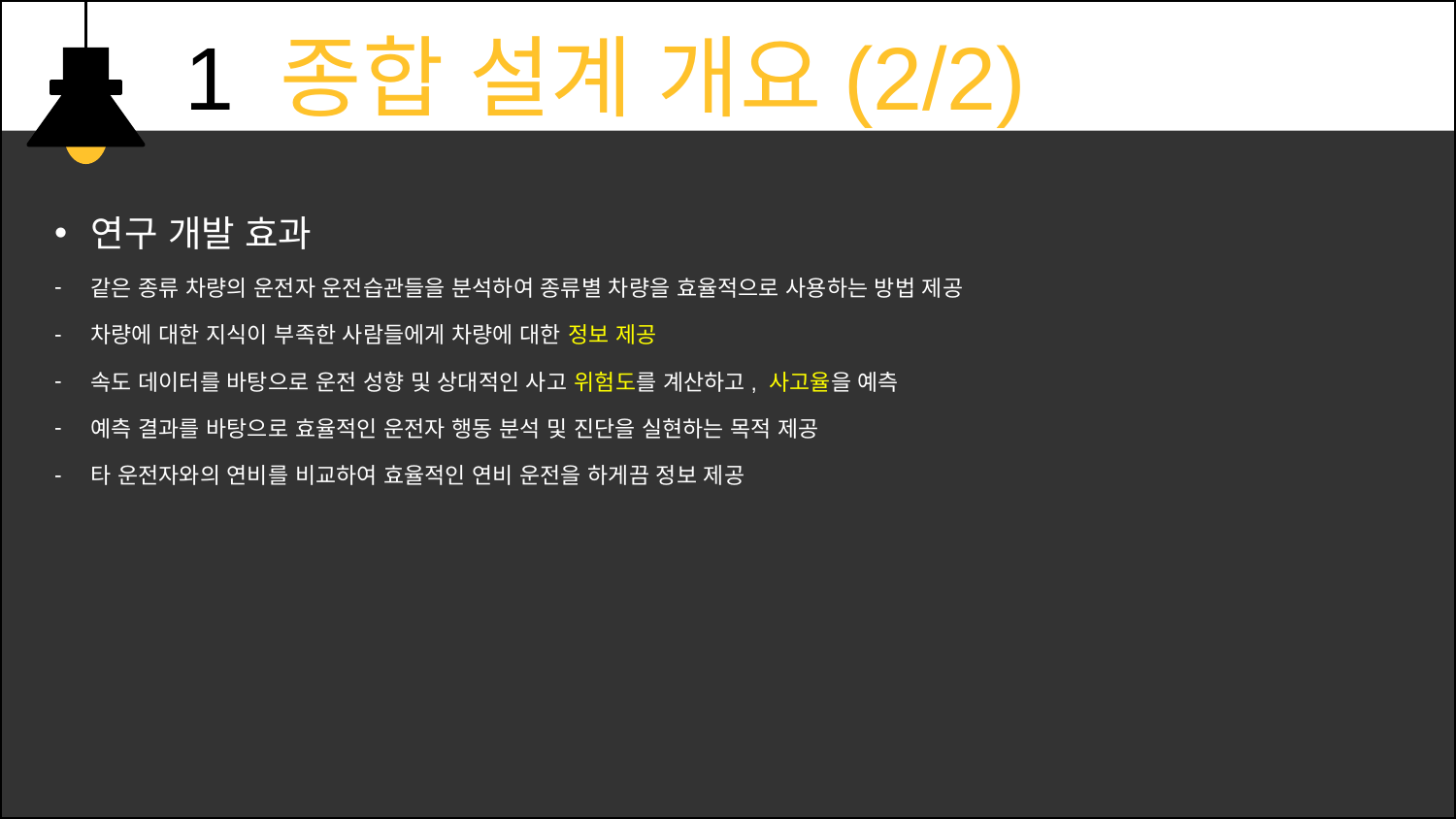

1 종합 설계 개요(2/2)
연구 개발 효과
같은 종류 차량의 운전자 운전습관들을 분석하여 종류별 차량을 효율적으로 사용하는 방법 제공
차량에 대한 지식이 부족한 사람들에게 차량에 대한 정보 제공
속도 데이터를 바탕으로 운전 성향 및 상대적인 사고 위험도를 계산하고, 사고율을 예측
예측 결과를 바탕으로 효율적인 운전자 행동 분석 및 진단을 실현하는 목적 제공
타 운전자와의 연비를 비교하여 효율적인 연비 운전을 하게끔 정보 제공